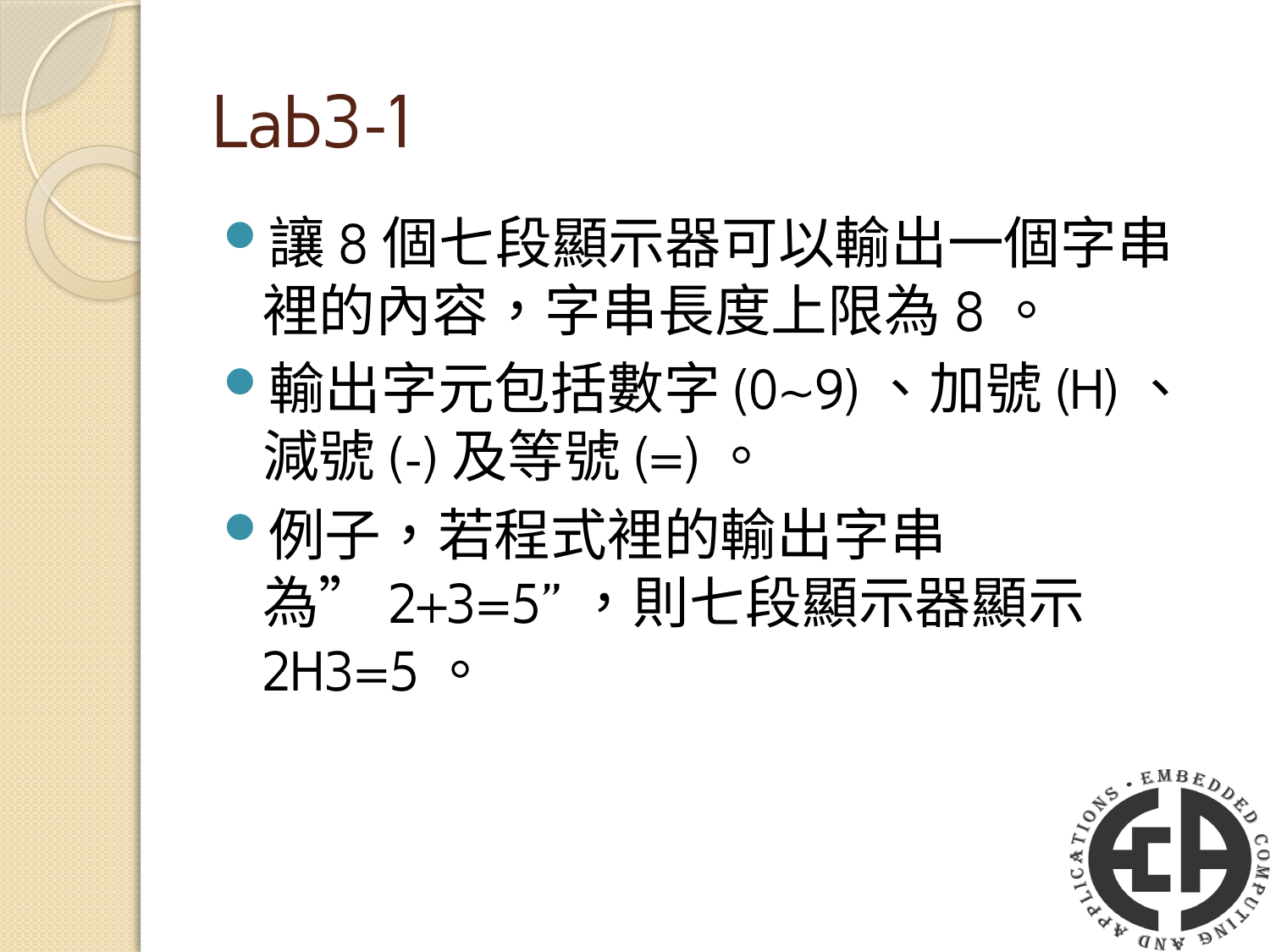

# Lab3-1
讓8個七段顯示器可以輸出一個字串裡的內容，字串長度上限為8。
輸出字元包括數字(0~9)、加號(H)、減號(-)及等號(=)。
例子，若程式裡的輸出字串為”2+3=5”，則七段顯示器顯示2H3=5。